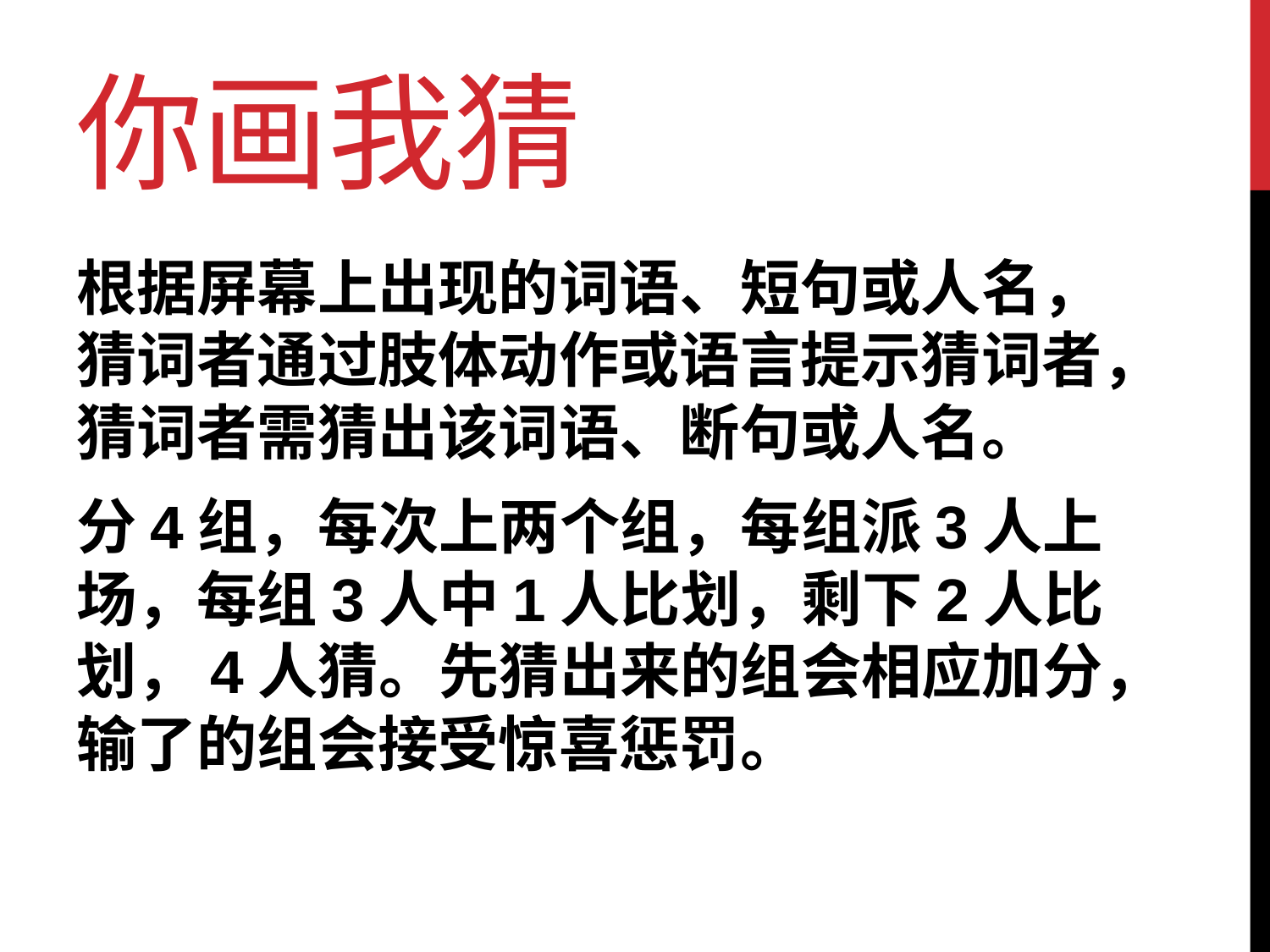

# 你画我猜
根据屏幕上出现的词语、短句或人名，猜词者通过肢体动作或语言提示猜词者，猜词者需猜出该词语、断句或人名。
分4组，每次上两个组，每组派3人上场，每组3人中1人比划，剩下2人比划，4人猜。先猜出来的组会相应加分，输了的组会接受惊喜惩罚。